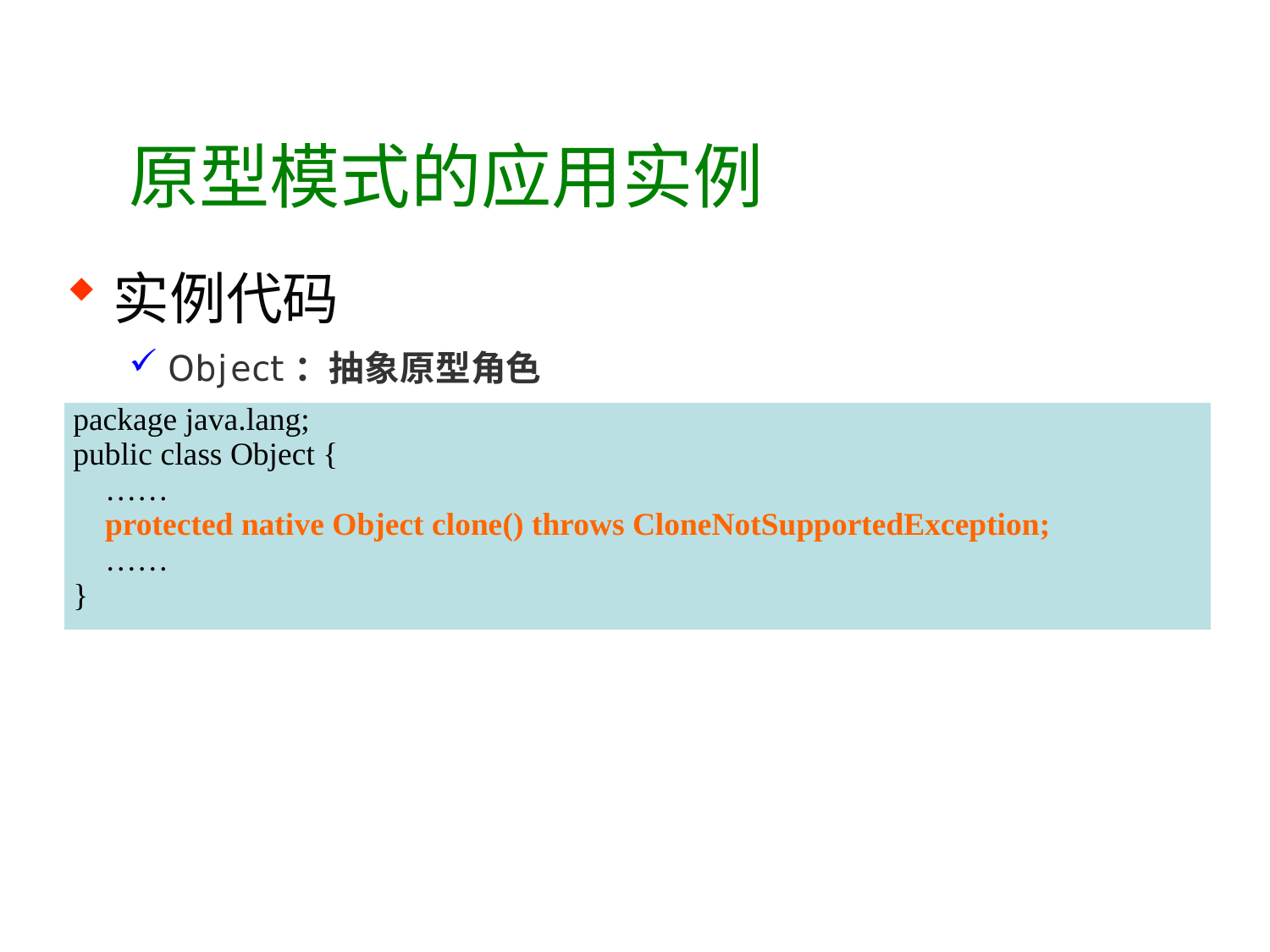

# 原型模式的应用实例
实例代码
Object：抽象原型角色
| package java.lang; public class Object { …… protected native Object clone() throws CloneNotSupportedException; …… } |
| --- |